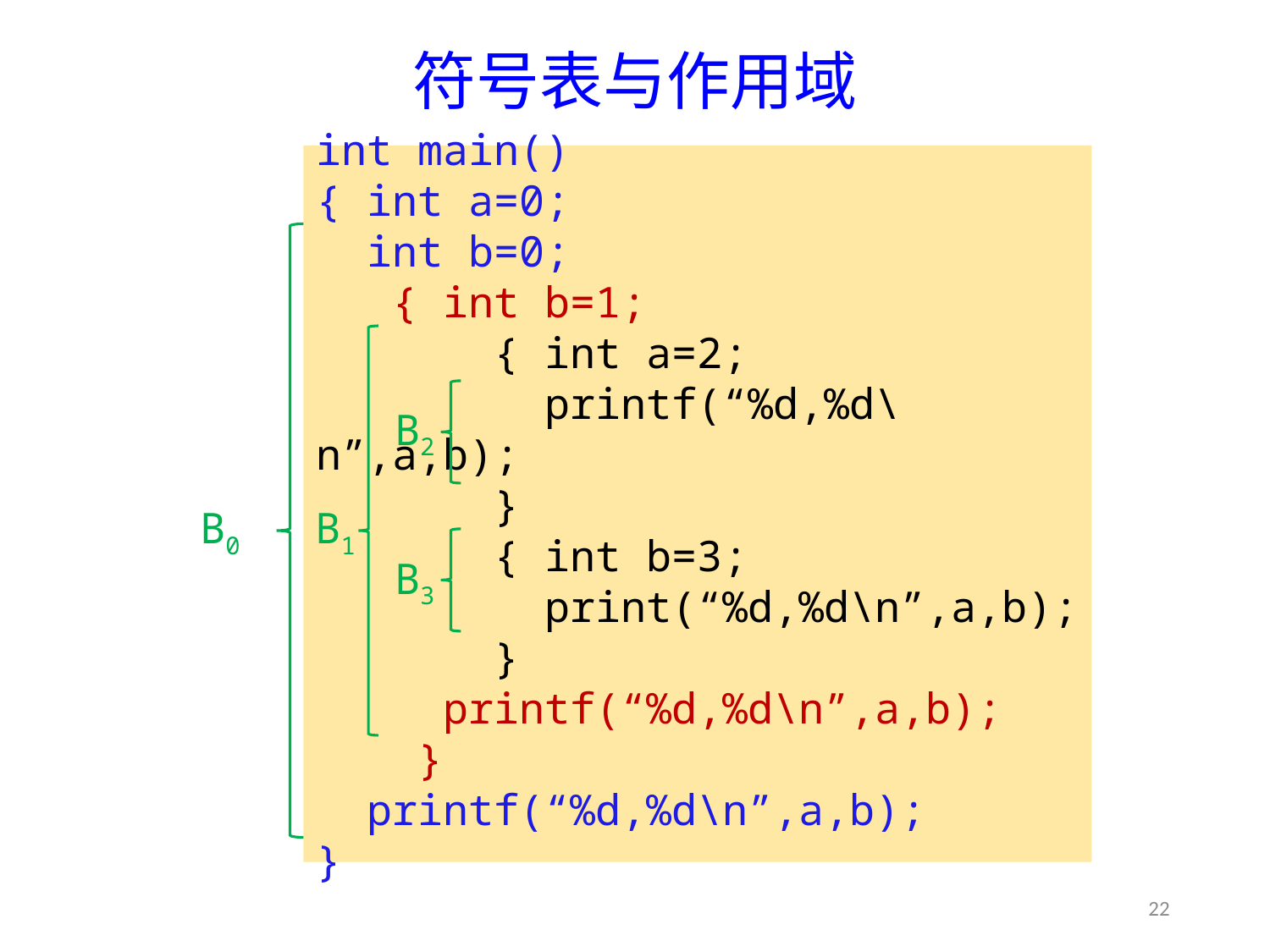

# 符号表与作用域
int main()
{ int a=0;
  int b=0;
   { int b=1;
       { int a=2;
         printf(“%d,%d\n”,a,b);
       }
       { int b=3;
         print(“%d,%d\n”,a,b);
       }
     printf(“%d,%d\n”,a,b);
    }
  printf(“%d,%d\n”,a,b);
}

B0

B1

B2
B3
22